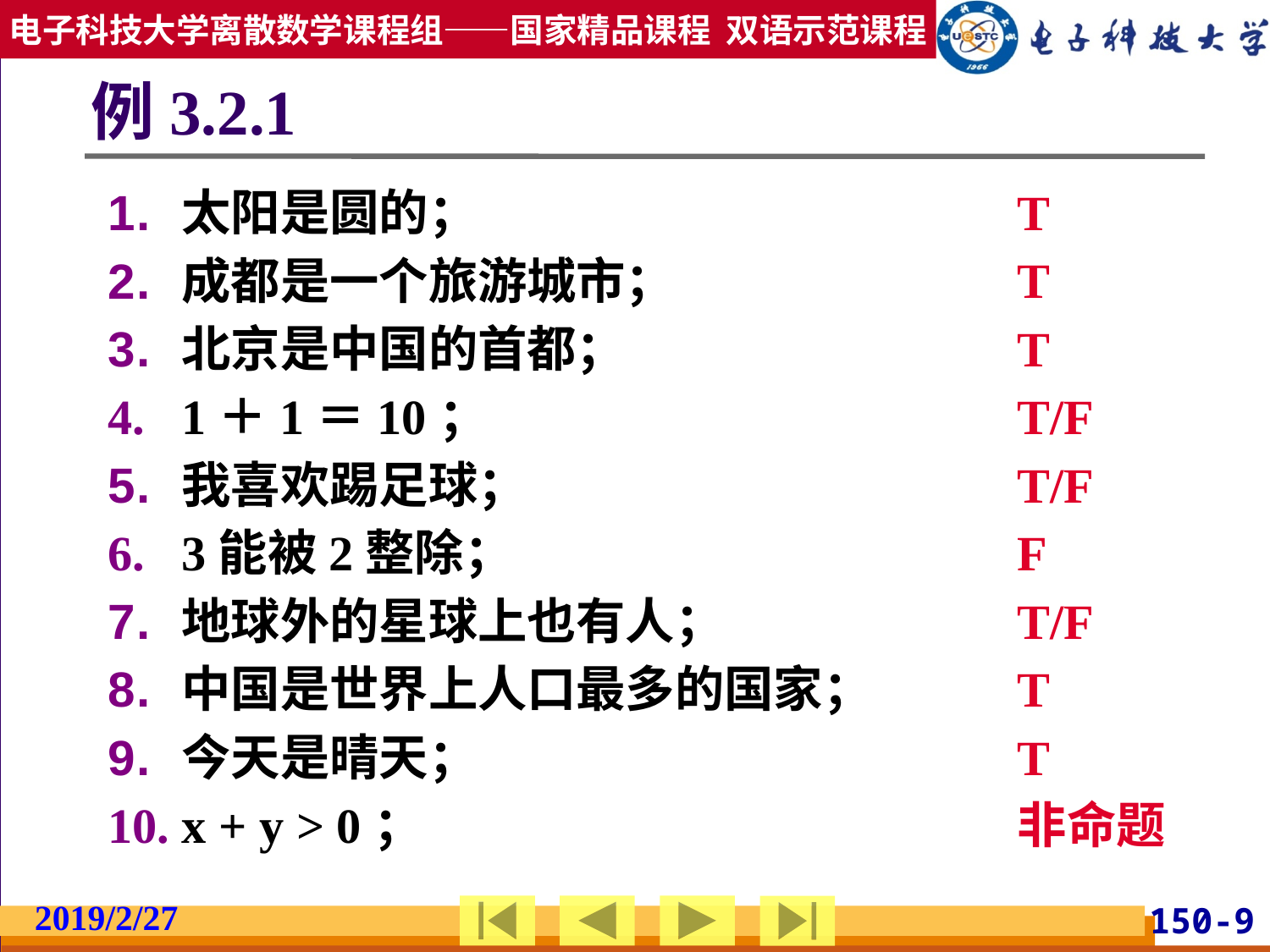

# 例3.2.1
太阳是圆的；
成都是一个旅游城市；
北京是中国的首都；
1＋1＝10；
我喜欢踢足球；
3能被2整除；
地球外的星球上也有人；
中国是世界上人口最多的国家；
今天是晴天；
x + y > 0；
T
T
T
T/F
T/F
F
T/F
T
T
非命题
2019/2/27